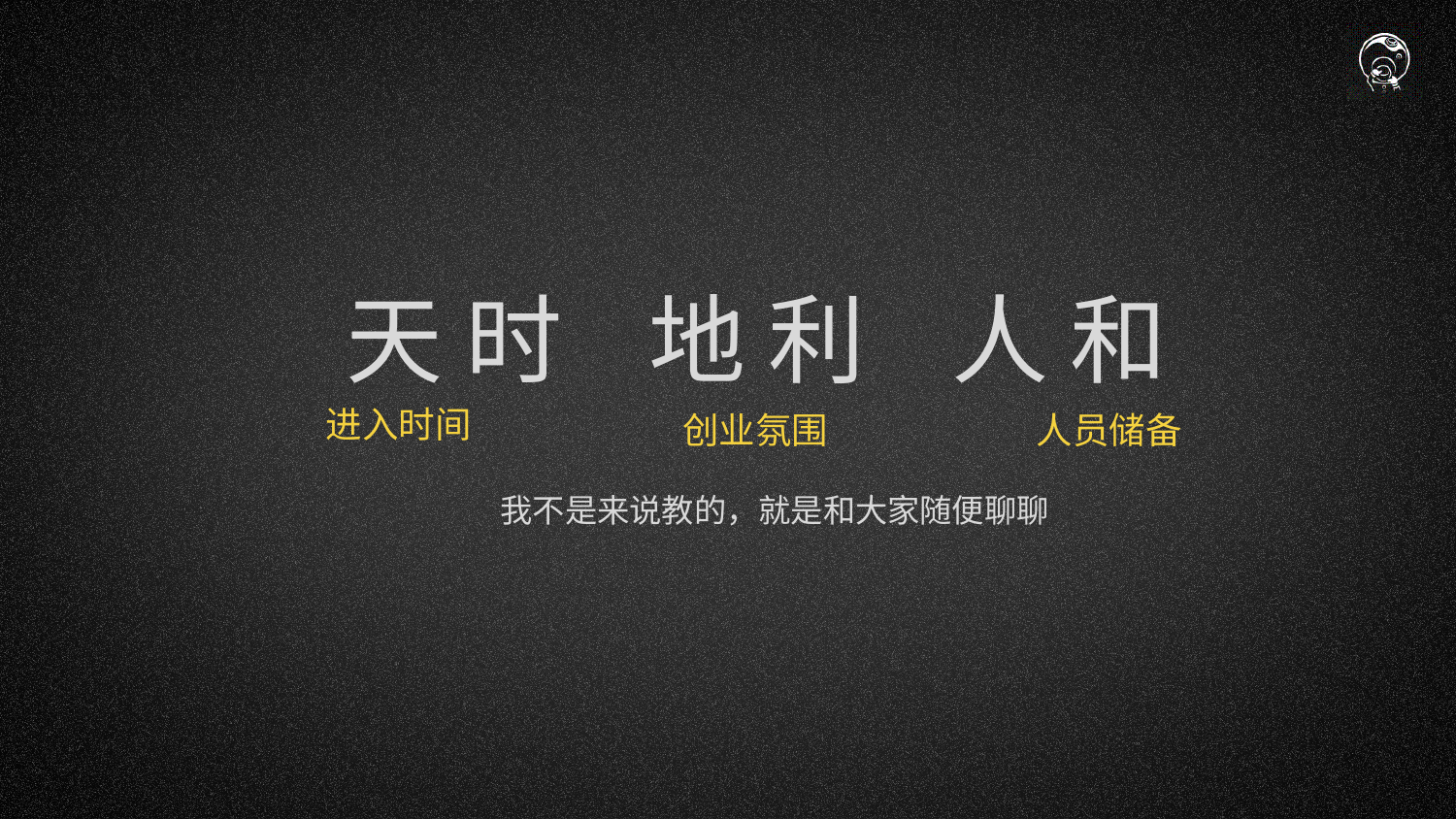

天 时    地 利    人 和
进入时间
创业氛围
人员储备
我不是来说教的，就是和大家随便聊聊